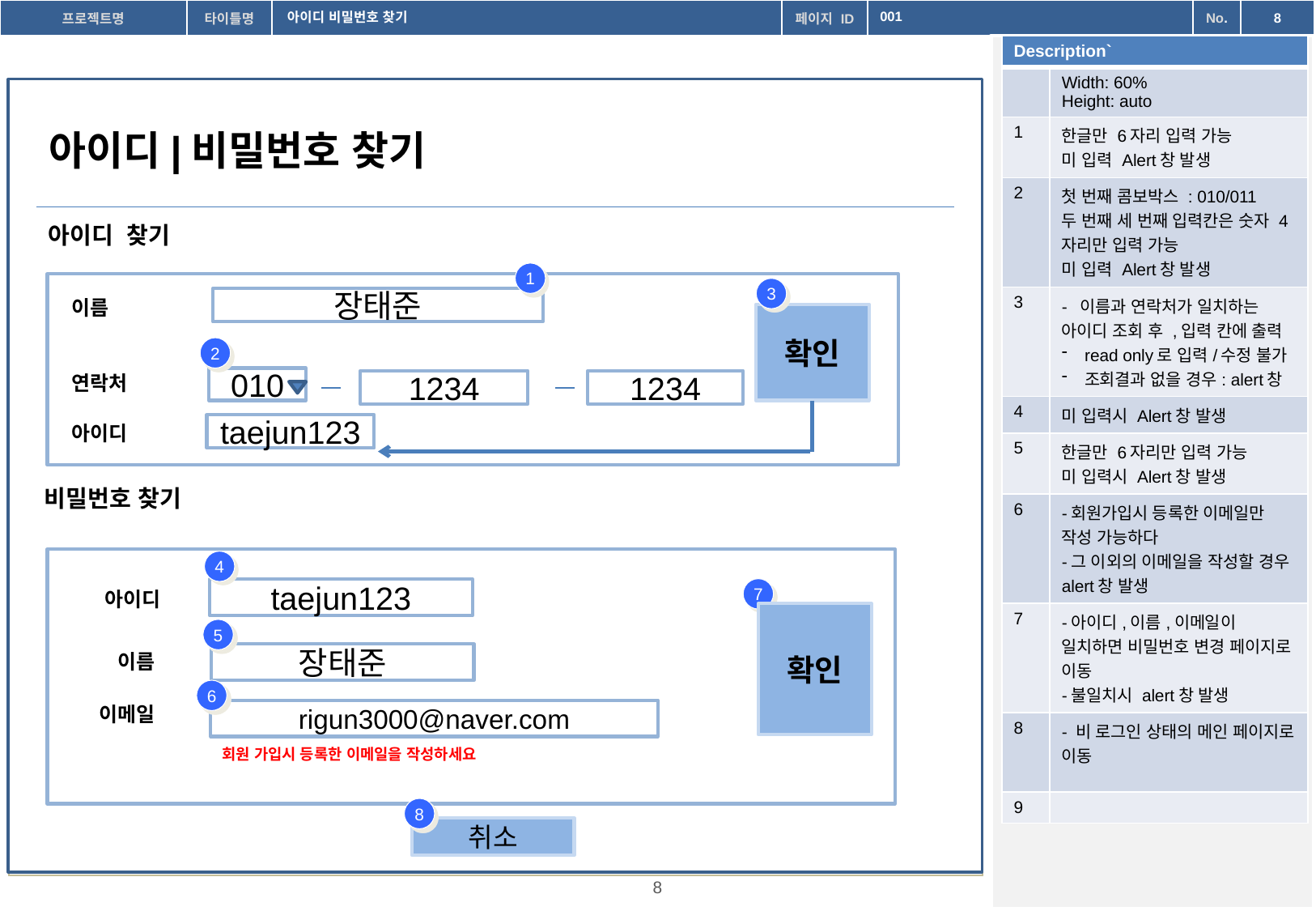

아이디 비밀번호 찾기
001
| Description` |  |
| --- | --- |
|  | Width: 60% Height: auto |
| 1 | 한글만 6자리 입력 가능 미 입력 Alert창 발생 |
| 2 | 첫 번째 콤보박스 : 010/011 두 번째 세 번째 입력칸은 숫자 4자리만 입력 가능 미 입력 Alert창 발생 |
| 3 | - 이름과 연락처가 일치하는 아이디 조회 후 ,입력 칸에 출력 read only로 입력/수정 불가 조회결과 없을 경우: alert창 |
| 4 | 미 입력시 Alert창 발생 |
| 5 | 한글만 6자리만 입력 가능 미 입력시 Alert창 발생 |
| 6 | -회원가입시 등록한 이메일만 작성 가능하다 -그 이외의 이메일을 작성할 경우 alert창 발생 |
| 7 | -아이디,이름,이메일이 일치하면 비밀번호 변경 페이지로 이동 -불일치시 alert창 발생 |
| 8 | - 비 로그인 상태의 메인 페이지로 이동 |
| 9 |  |

아이디|비밀번호 찾기
아이디  찾기
1

3
장태준
이름
확인
2
연락처
010
1234
1234

taejun123
아이디
비밀번호 찾기

4
 아이디
7
taejun123
확인
5
    이름
장태준
6
이메일
rigun3000@naver.com
회원 가입시 등록한 이메일을 작성하세요
8
취소